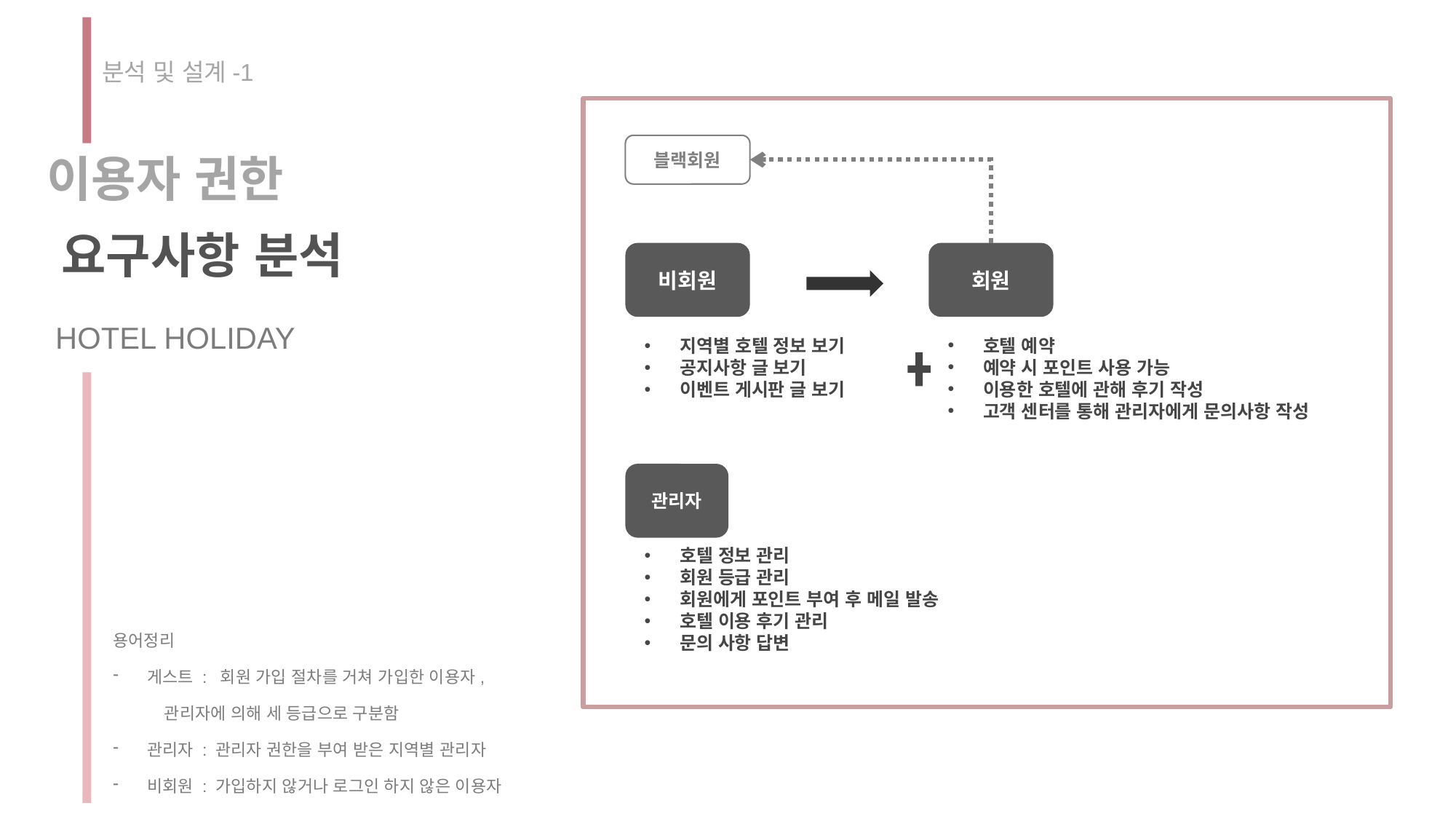

분석 및 설계-1

블랙회원
이용자 권한
요구사항 분석
비회원
회원

HOTEL HOLIDAY
 호텔 예약
 예약 시 포인트 사용 가능
 이용한 호텔에 관해 후기 작성
 고객 센터를 통해 관리자에게 문의사항 작성
 지역별 호텔 정보 보기
 공지사항 글 보기
 이벤트 게시판 글 보기

관리자
 호텔 정보 관리
 회원 등급 관리
 회원에게 포인트 부여 후 메일 발송
 호텔 이용 후기 관리
 문의 사항 답변
용어정리
게스트 :  회원 가입 절차를 거쳐 가입한 이용자,
          관리자에 의해 세 등급으로 구분함
관리자 : 관리자 권한을 부여 받은 지역별 관리자
비회원 : 가입하지 않거나 로그인 하지 않은 이용자